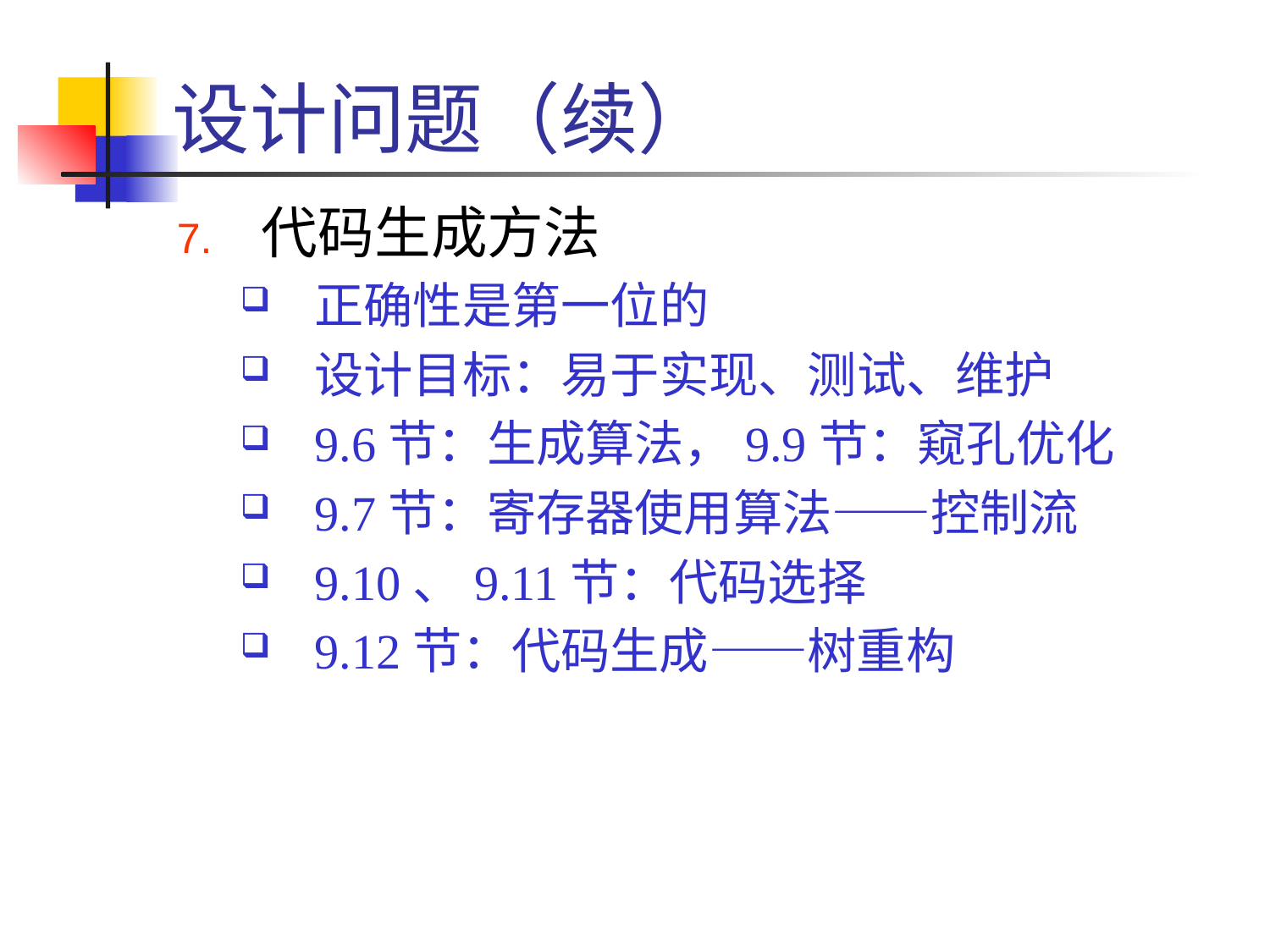

# 设计问题（续）
代码生成方法
正确性是第一位的
设计目标：易于实现、测试、维护
9.6节：生成算法，9.9节：窥孔优化
9.7节：寄存器使用算法——控制流
9.10、9.11节：代码选择
9.12节：代码生成——树重构